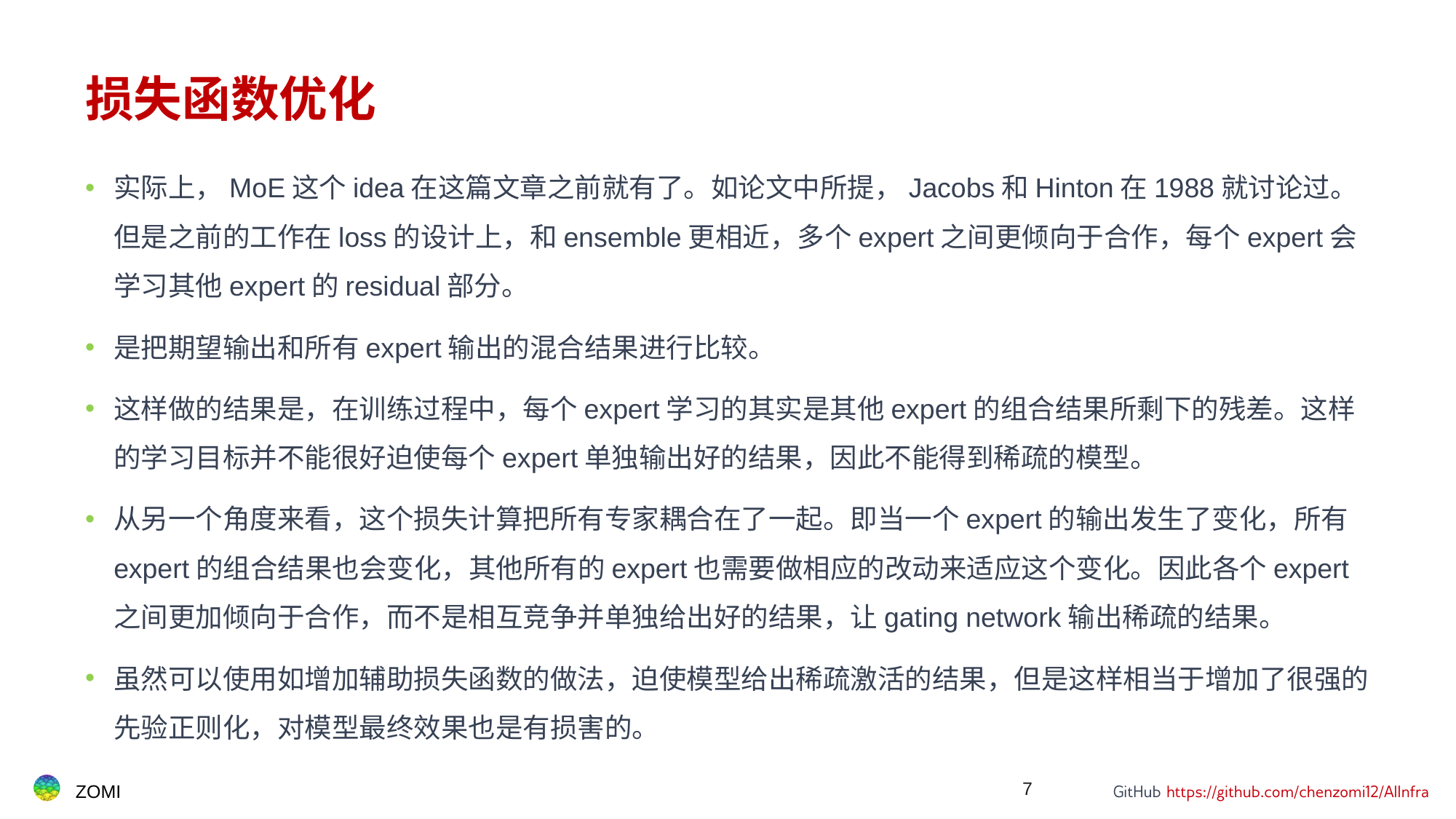

# 损失函数优化
实际上，MoE这个idea在这篇文章之前就有了。如论文中所提，Jacobs和Hinton在1988就讨论过。但是之前的工作在loss的设计上，和ensemble更相近，多个expert之间更倾向于合作，每个expert会学习其他expert的residual部分。
是把期望输出和所有expert输出的混合结果进行比较。
这样做的结果是，在训练过程中，每个expert学习的其实是其他expert的组合结果所剩下的残差。这样的学习目标并不能很好迫使每个expert单独输出好的结果，因此不能得到稀疏的模型。
从另一个角度来看，这个损失计算把所有专家耦合在了一起。即当一个expert的输出发生了变化，所有expert的组合结果也会变化，其他所有的expert也需要做相应的改动来适应这个变化。因此各个expert之间更加倾向于合作，而不是相互竞争并单独给出好的结果，让gating network输出稀疏的结果。
虽然可以使用如增加辅助损失函数的做法，迫使模型给出稀疏激活的结果，但是这样相当于增加了很强的先验正则化，对模型最终效果也是有损害的。